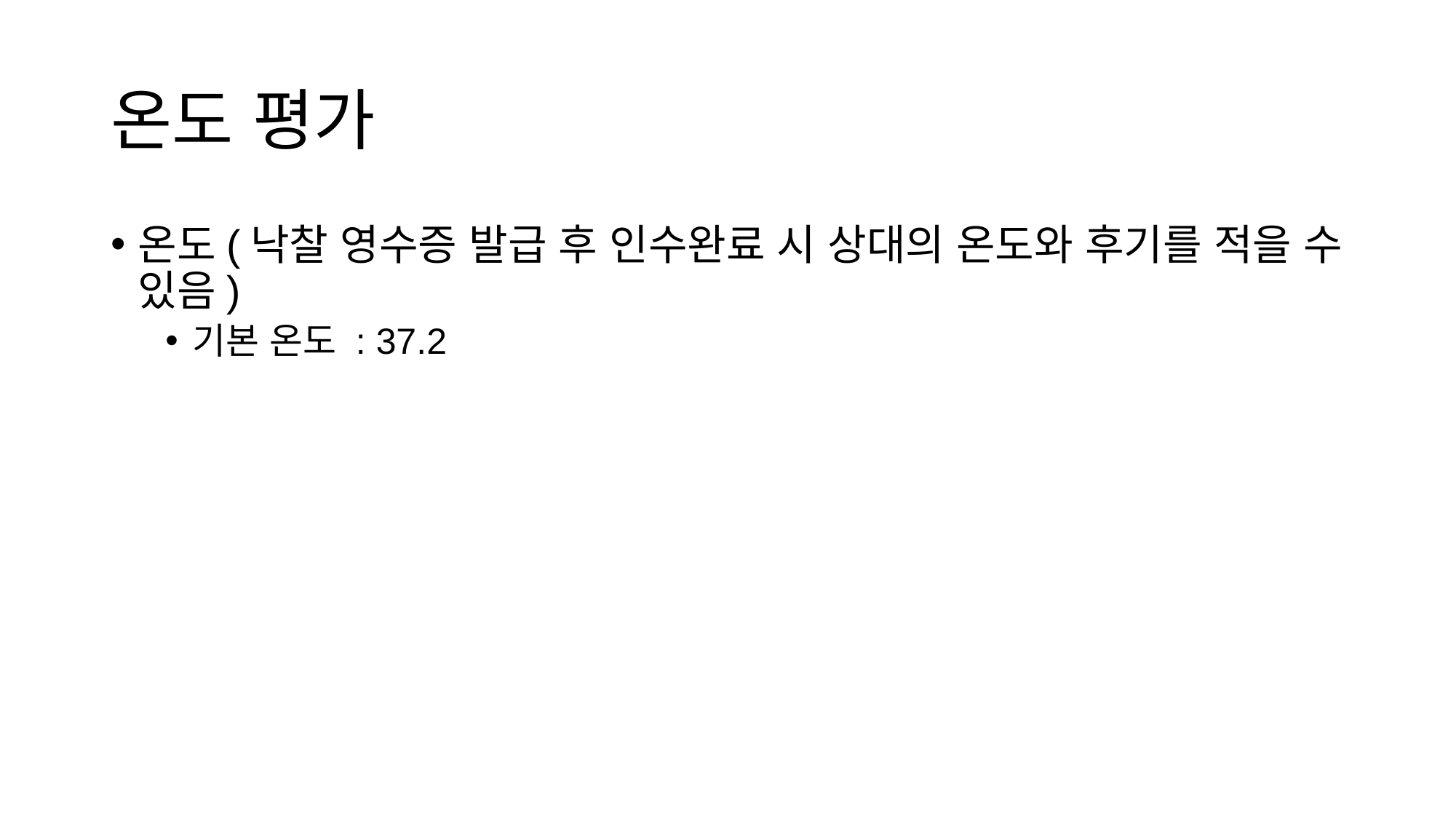

# 온도 평가
온도(낙찰 영수증 발급 후 인수완료 시 상대의 온도와 후기를 적을 수 있음)
기본 온도 : 37.2